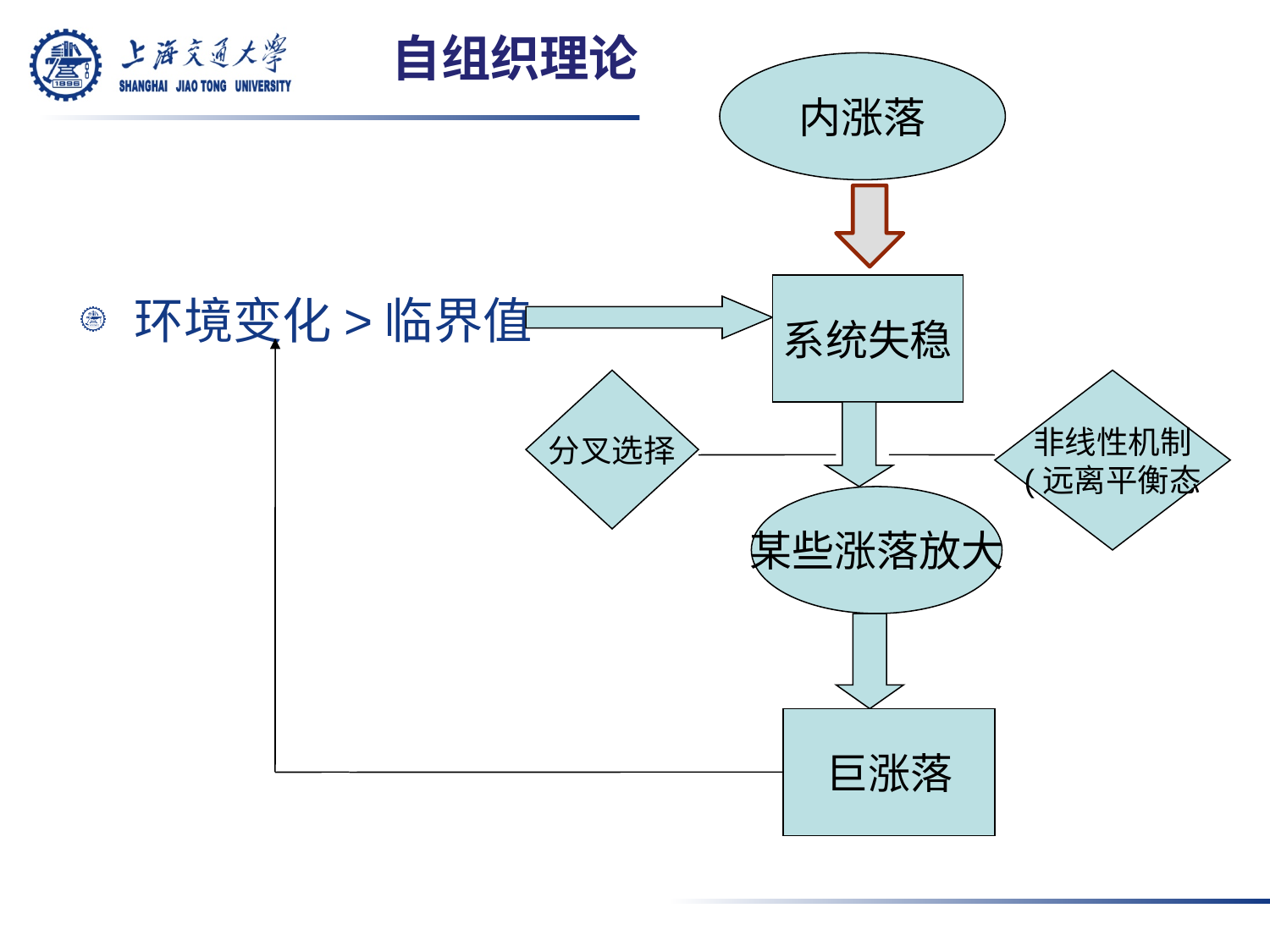

自组织理论
内涨落

系统失稳
环境变化>临界值

分叉选择
非线性机制
(远离平衡态

某些涨落放大

巨涨落